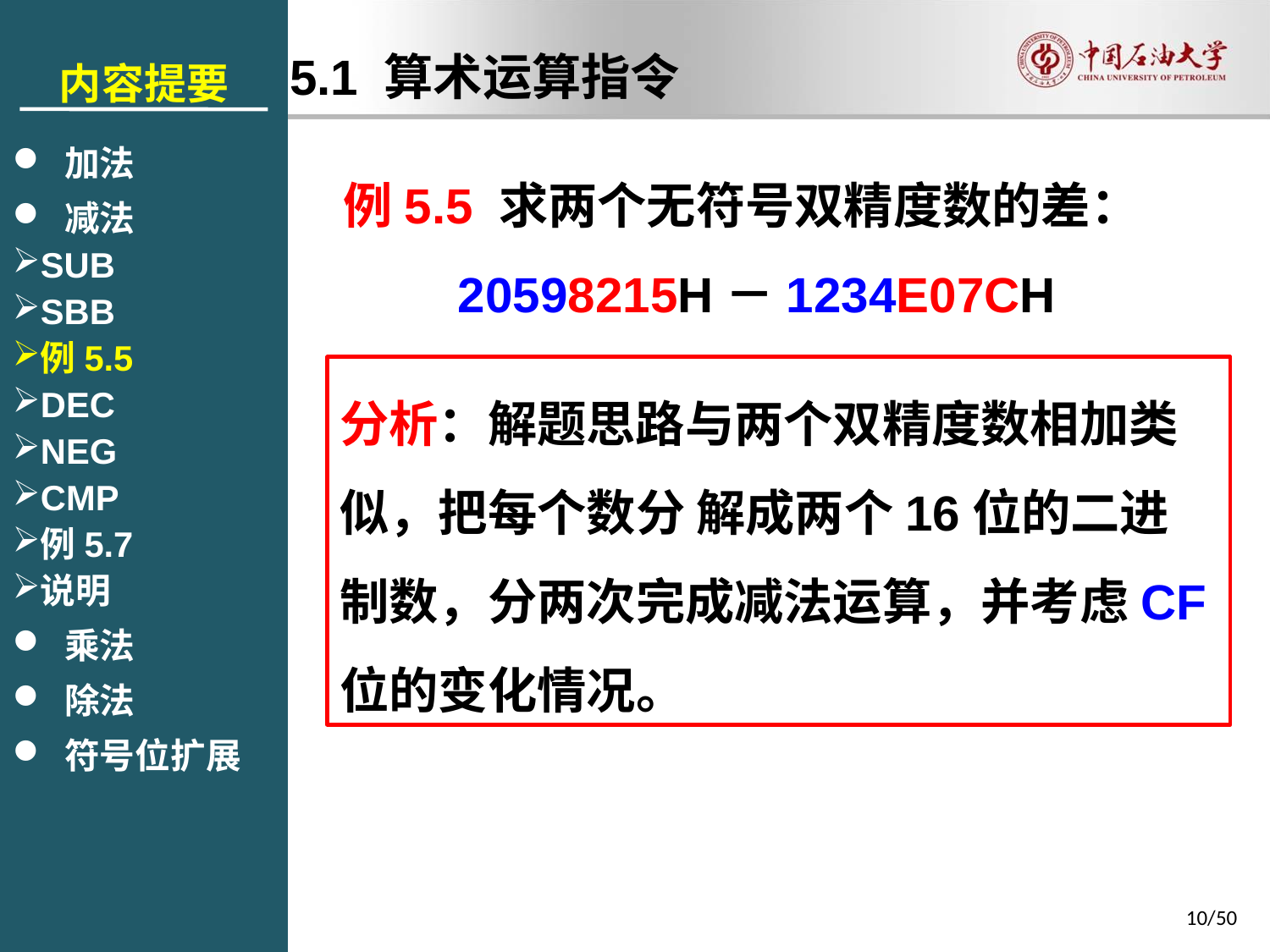

内容提要
 加法
 减法
SUB
SBB
例5.5
DEC
NEG
CMP
例5.7
说明
 乘法
 除法
 符号位扩展
5.1 算术运算指令
 例5.5 求两个无符号双精度数的差：
          20598215H－1234E07CH
分析：解题思路与两个双精度数相加类似，把每个数分 解成两个16位的二进制数，分两次完成减法运算，并考虑CF位的变化情况。
10/50